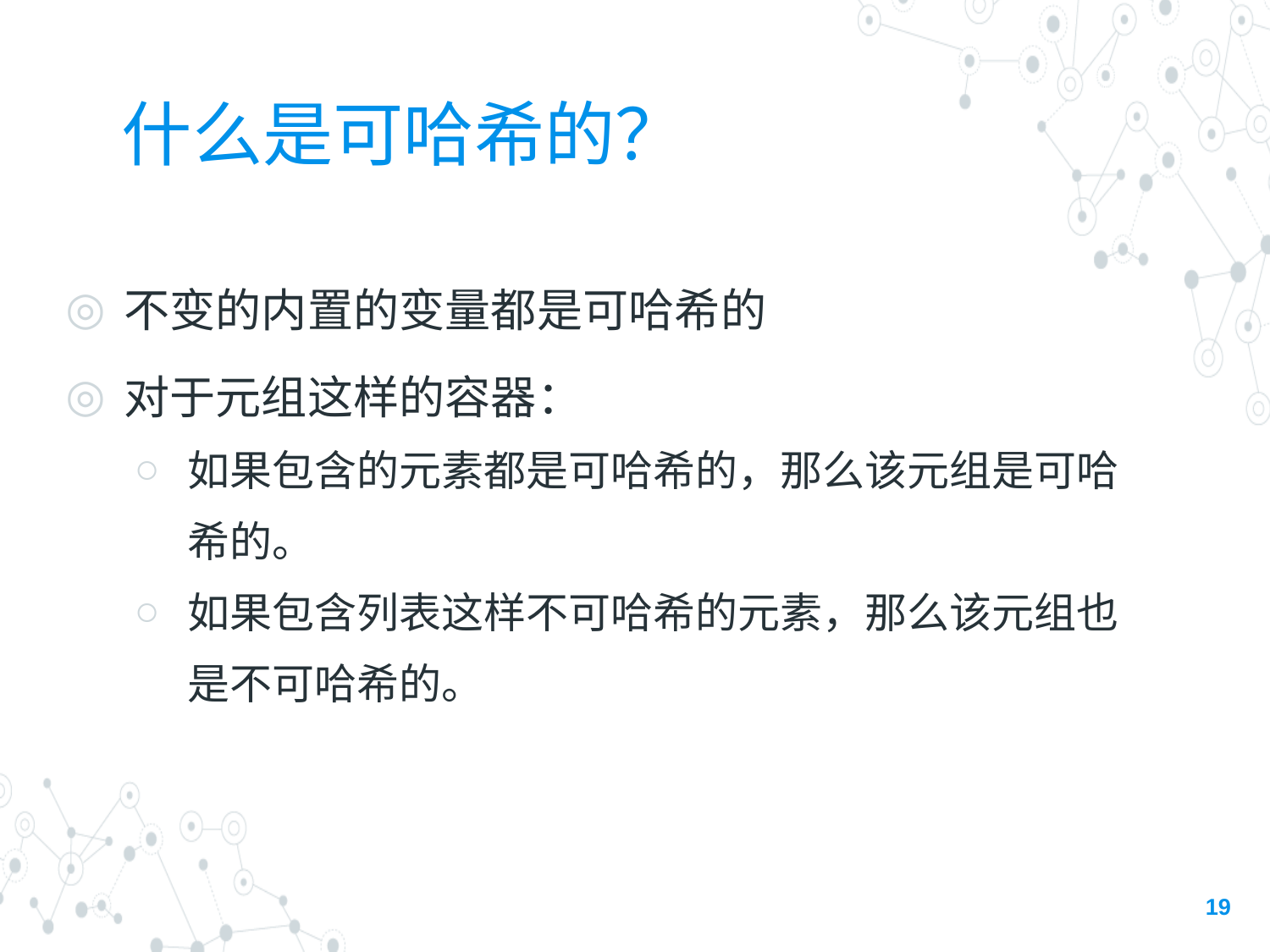

# 什么是可哈希的？
不变的内置的变量都是可哈希的
对于元组这样的容器：
如果包含的元素都是可哈希的，那么该元组是可哈希的。
如果包含列表这样不可哈希的元素，那么该元组也是不可哈希的。
19